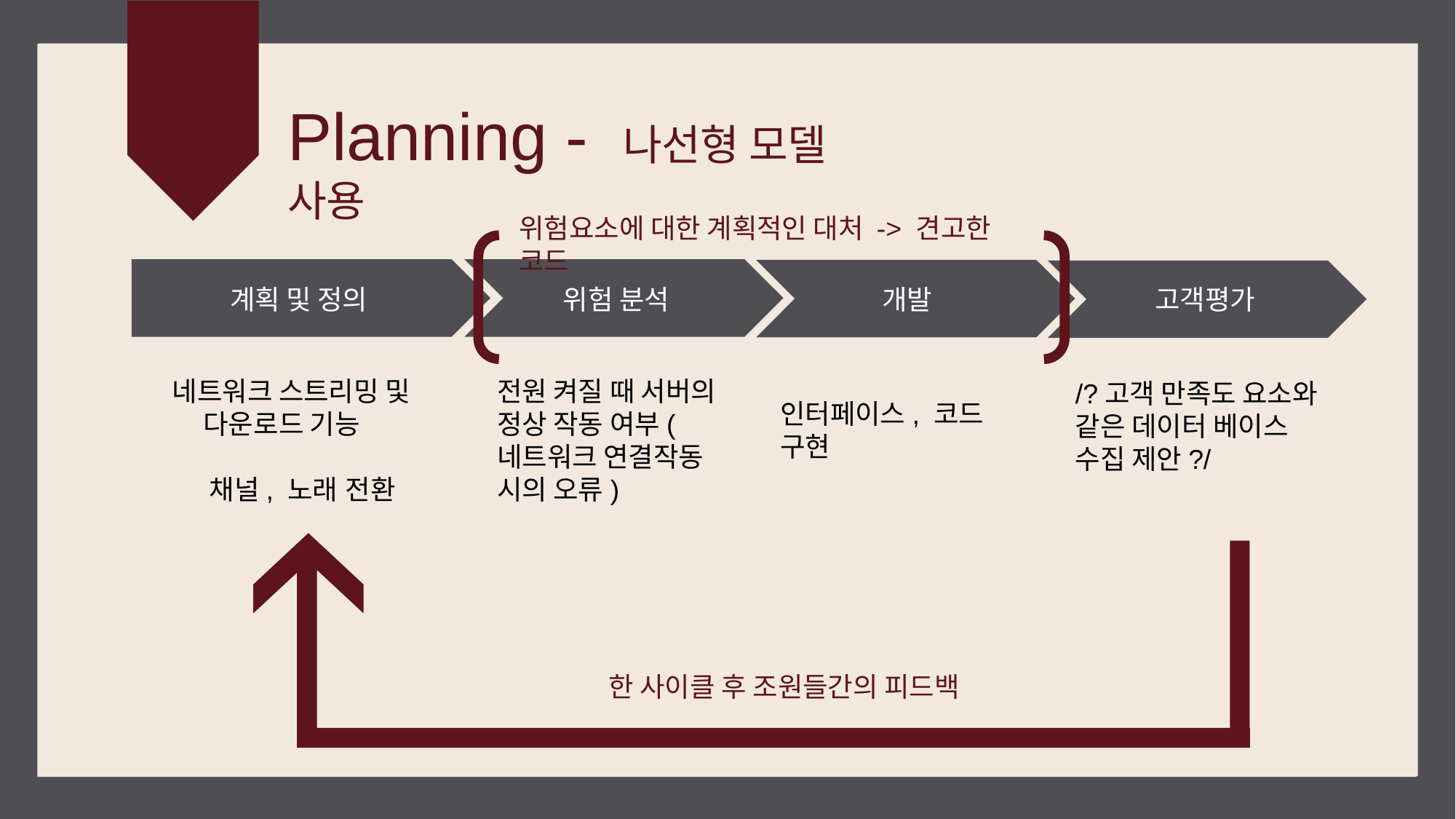

Planning - 나선형 모델 사용

위험요소에 대한 계획적인 대처 -> 견고한 코드

계획 및 정의
위험 분석
개발
고객평가

전원 켜질 때 서버의 정상 작동 여부(네트워크 연결작동 시의 오류)

네트워크 스트리밍 및
    다운로드 기능

    채널, 노래 전환

/?고객 만족도 요소와 같은 데이터 베이스 수집 제안?/

인터페이스, 코드 구현

한 사이클 후 조원들간의 피드백